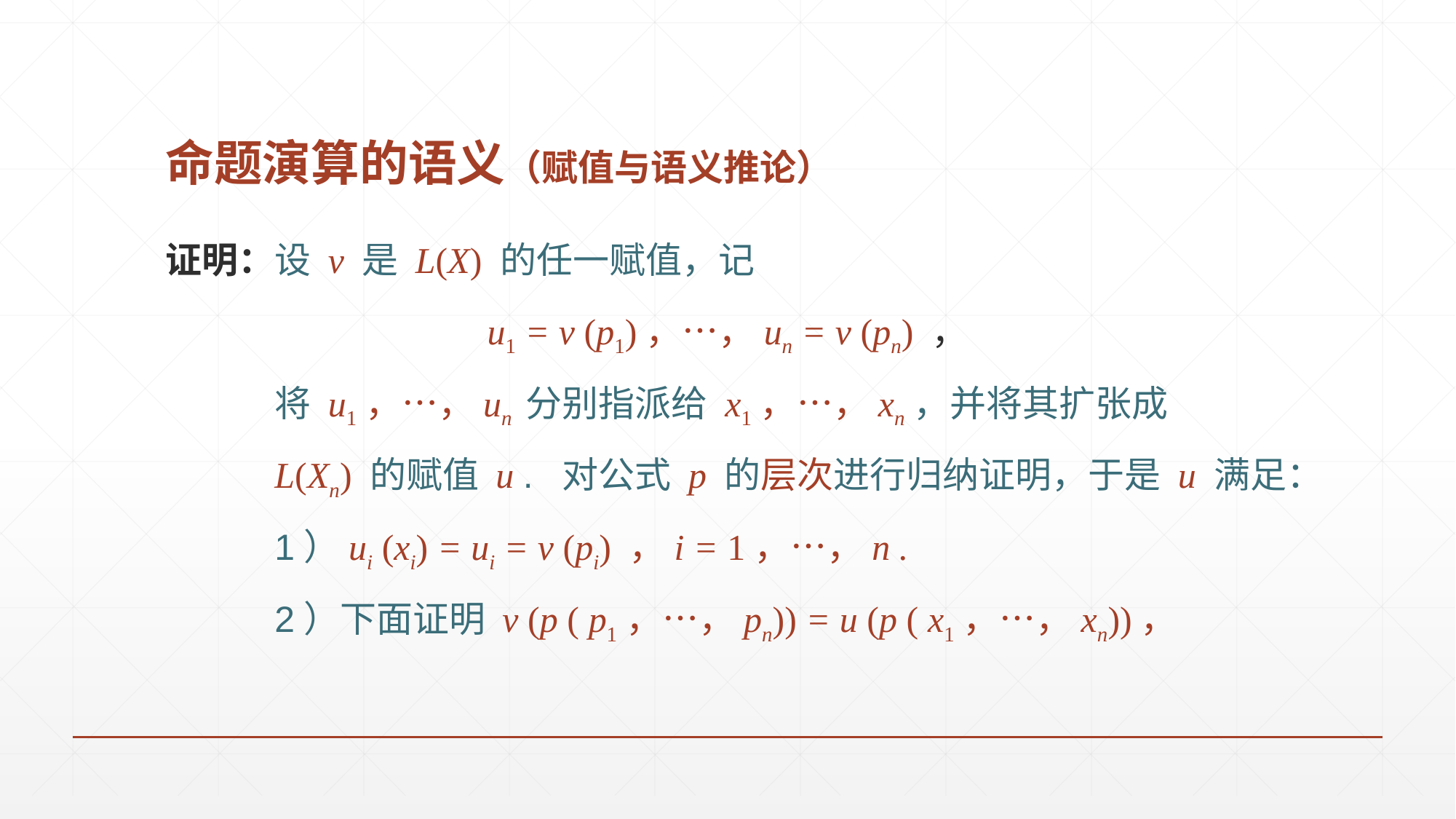

# 命题演算的语义（赋值与语义推论）
证明：设 v 是 L(X) 的任一赋值，记
u1 = v (p1)，…，un = v (pn) ，
	将 u1，…，un 分别指派给 x1，…，xn，并将其扩张成
	L(Xn) 的赋值 u .  对公式 p 的层次进行归纳证明，于是 u 满足：
	1）ui (xi) = ui = v (pi) ，i = 1，…，n .
	2）下面证明 v (p ( p1，…，pn)) = u (p ( x1，…，xn))，